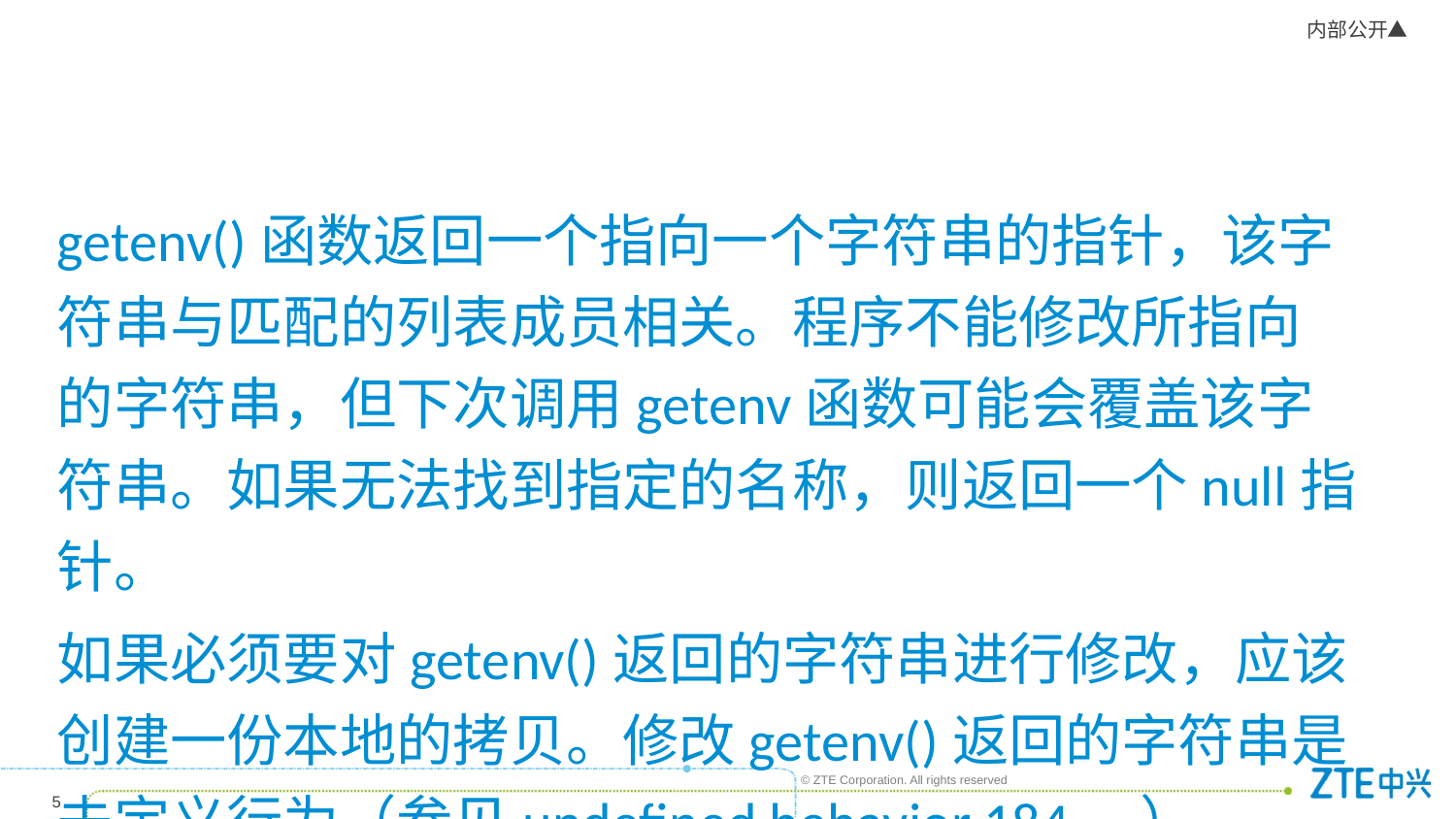

getenv()函数返回一个指向一个字符串的指针，该字符串与匹配的列表成员相关。程序不能修改所指向的字符串，但下次调用getenv函数可能会覆盖该字符串。如果无法找到指定的名称，则返回一个null指针。
如果必须要对getenv()返回的字符串进行修改，应该创建一份本地的拷贝。修改getenv()返回的字符串是未定义行为（参见undefined behavior 184。）